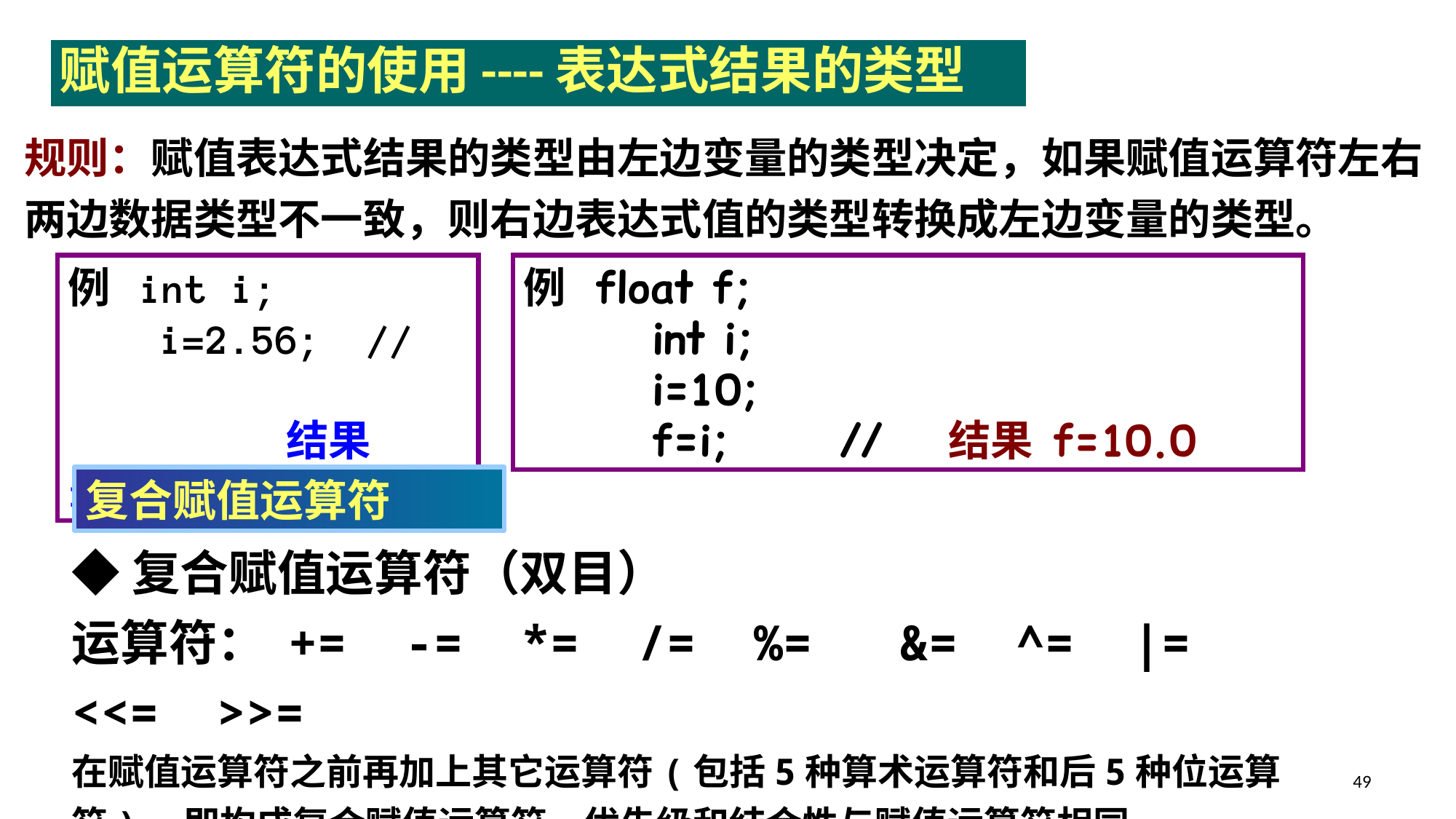

赋值运算符的使用----表达式结果的类型
规则：赋值表达式结果的类型由左边变量的类型决定，如果赋值运算符左右两边数据类型不一致，则右边表达式值的类型转换成左边变量的类型。
例  int i;
    i=2.56;  //                              结果i=2;
例  float f;
       int i;
       i=10;
       f=i;      //   结果 f=10.0
复合赋值运算符
◆复合赋值运算符（双目）
运算符： +=  -=  *=  /=  %=   &=  ^=  |=  <<=  >>=
在赋值运算符之前再加上其它运算符(包括5种算术运算符和后5种位运算符)，即构成复合赋值运算符。优先级和结合性与赋值运算符相同。
49